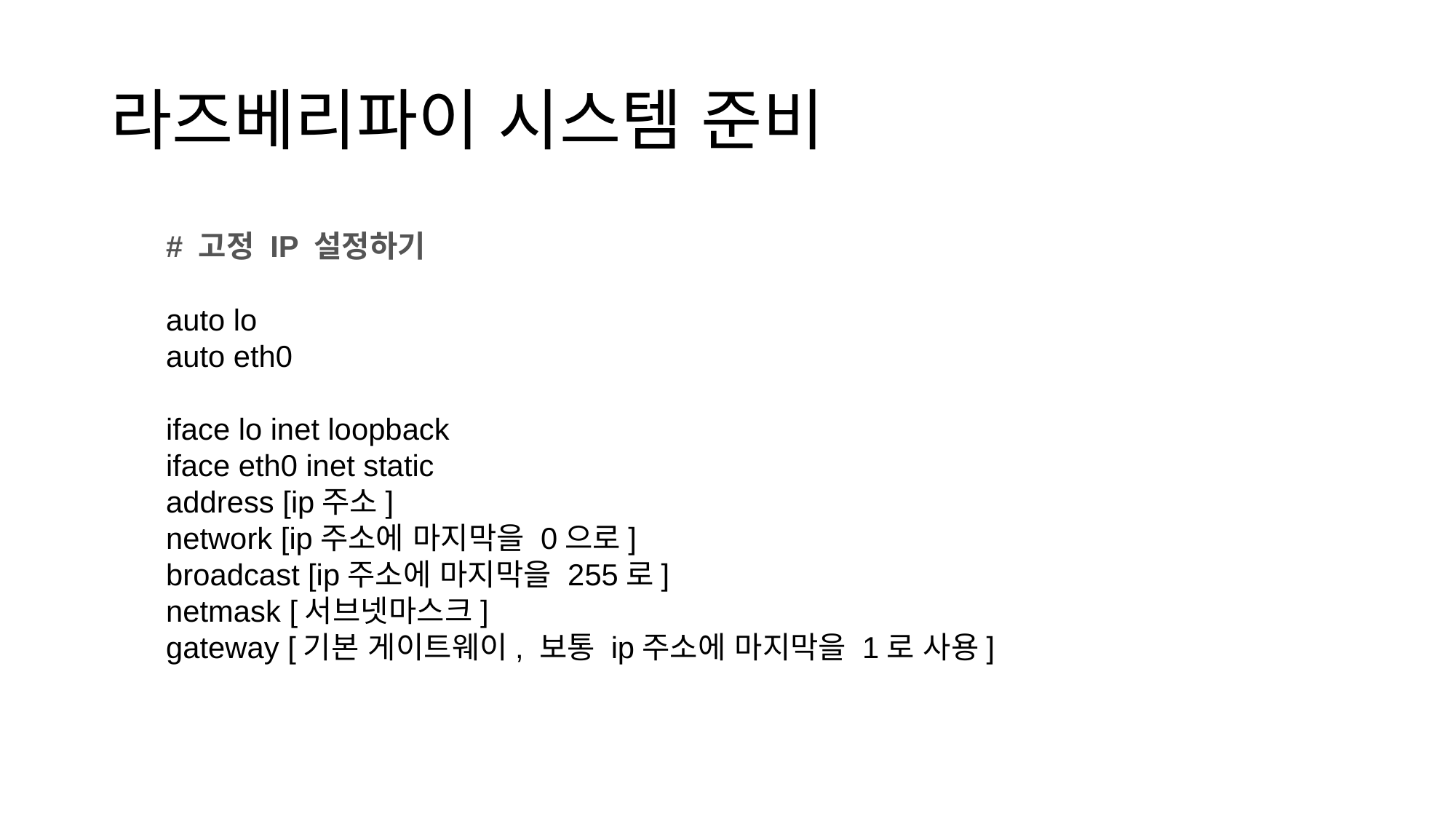

# 라즈베리파이 시스템 준비
# 고정 IP 설정하기

auto lo
auto eth0

iface lo inet loopback
iface eth0 inet static
address [ip주소]
network [ip주소에 마지막을 0으로]
broadcast [ip주소에 마지막을 255로]
netmask [서브넷마스크]
gateway [기본 게이트웨이, 보통 ip주소에 마지막을 1로 사용]